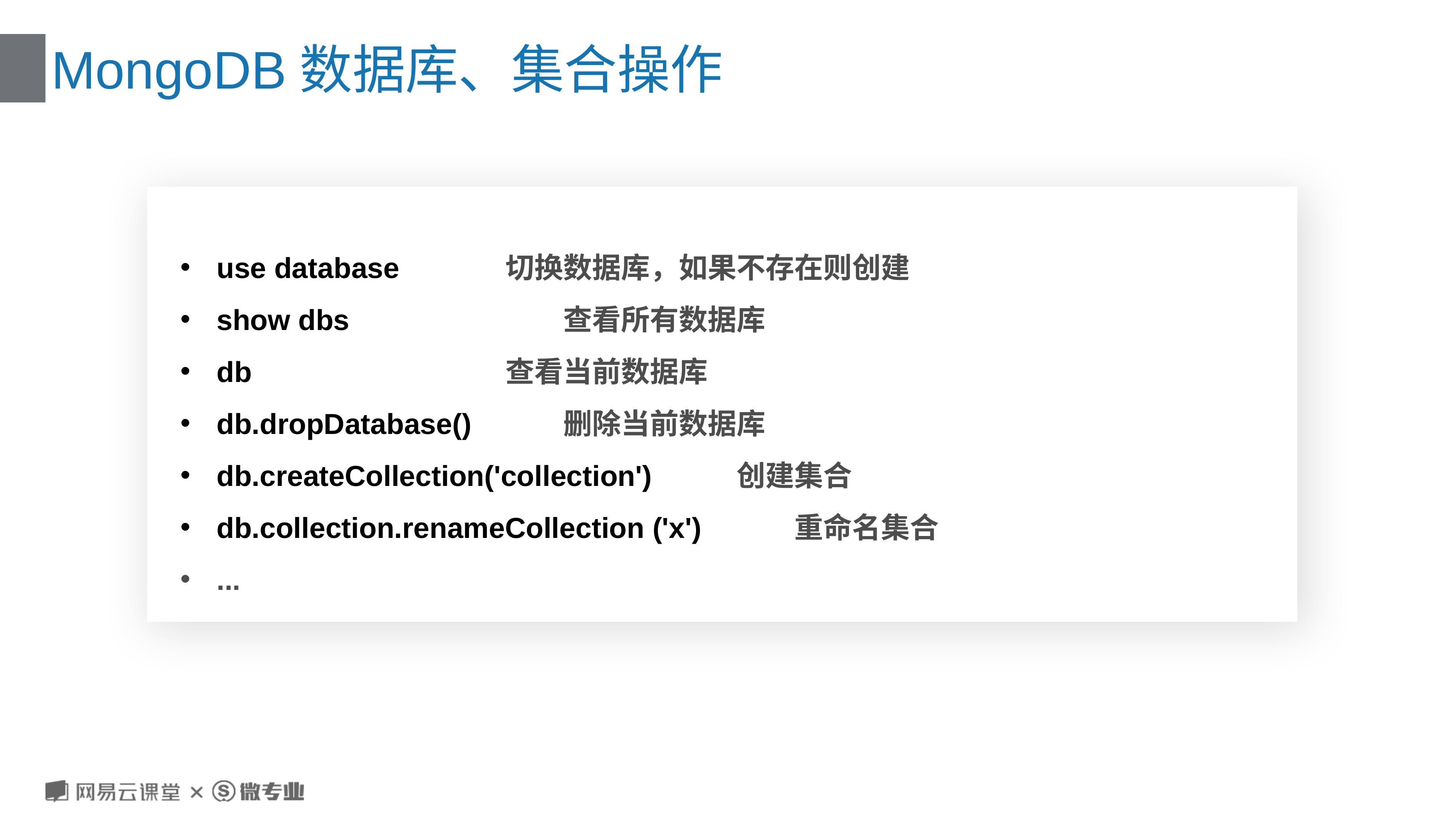

# MongoDB数据库、集合操作

use database		切换数据库，如果不存在则创建
show dbs				查看所有数据库
db					查看当前数据库
db.dropDatabase()		删除当前数据库
db.createCollection('collection')		创建集合
db.collection.renameCollection ('x')		重命名集合
...